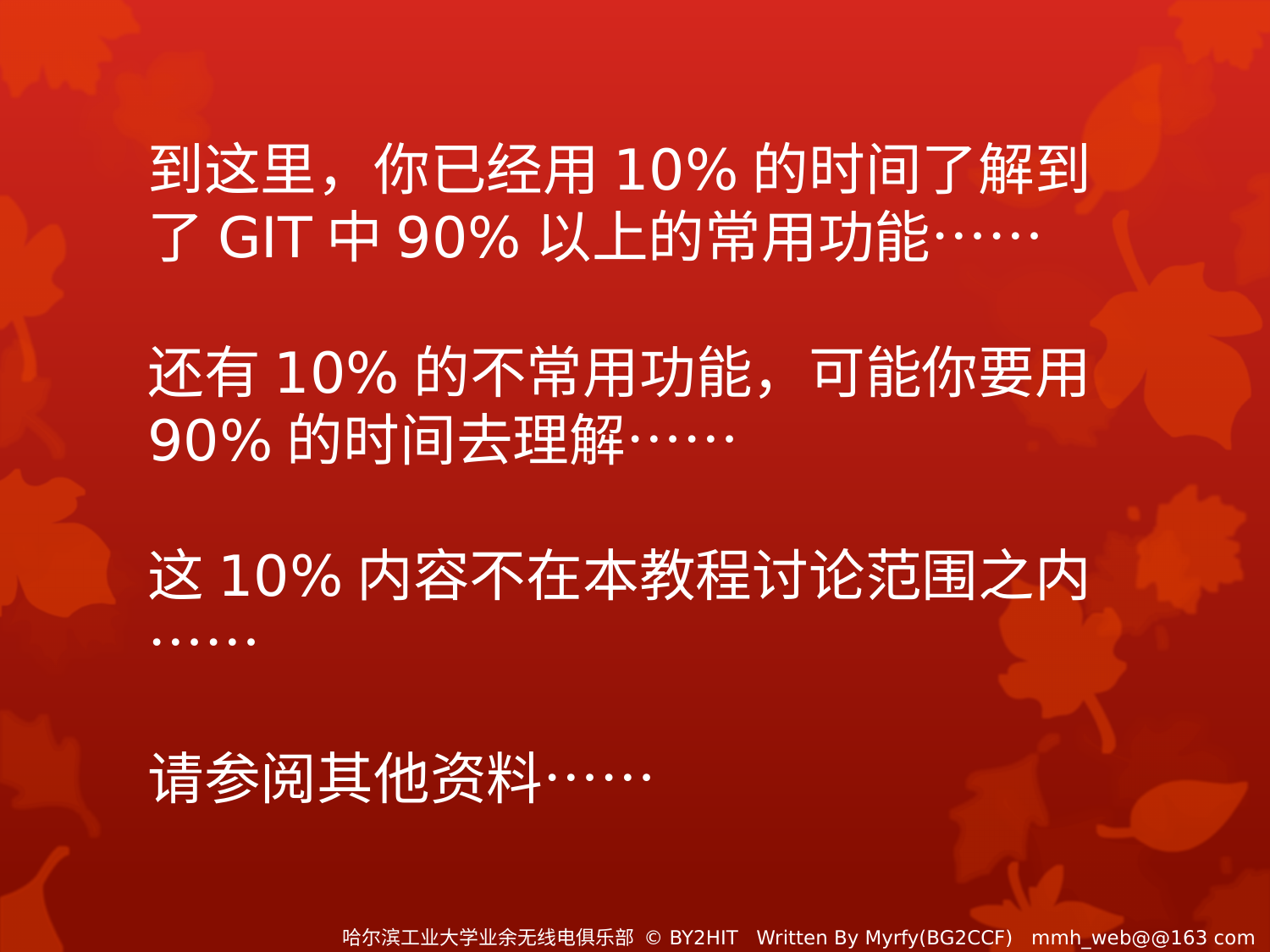

# 到这里，你已经用10%的时间了解到了GIT中90%以上的常用功能…… 还有10%的不常用功能，可能你要用90%的时间去理解…… 这10%内容不在本教程讨论范围之内…… 请参阅其他资料……